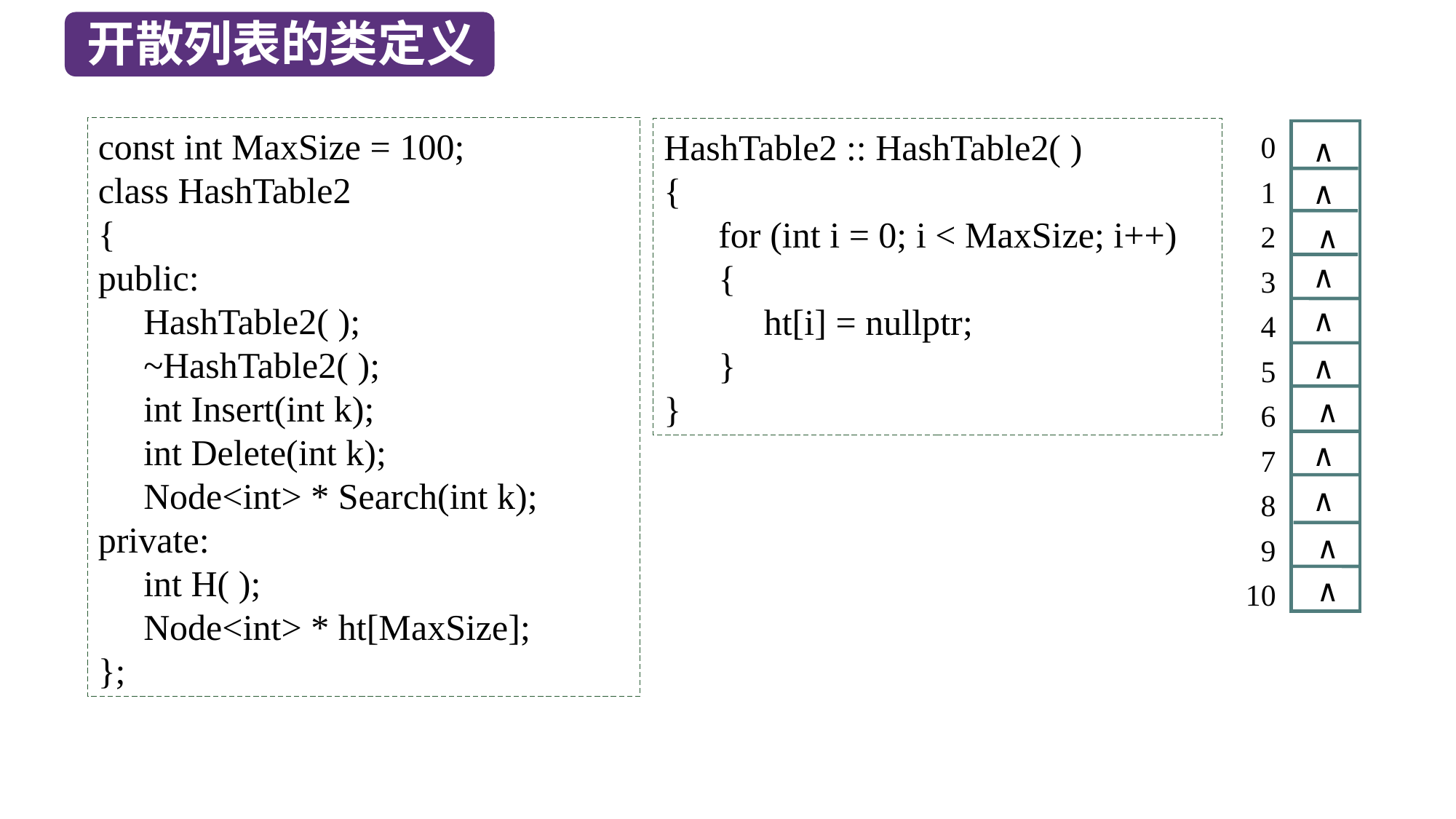

开散列表的类定义

const int MaxSize = 100;
class HashTable2
{
public:
     HashTable2( );
     ~HashTable2( );
     int Insert(int k);
     int Delete(int k);
     Node<int> * Search(int k);
private:
     int H( );
     Node<int> * ht[MaxSize];
};
HashTable2 :: HashTable2( )
{
      for (int i = 0; i < MaxSize; i++)
      {
           ht[i] = nullptr;
      }
}
 0
 1
 2
 3
 4
 5
 6
 7
 8
 9
10

∧
∧
∧
∧
∧
∧
∧
∧
∧
∧
∧